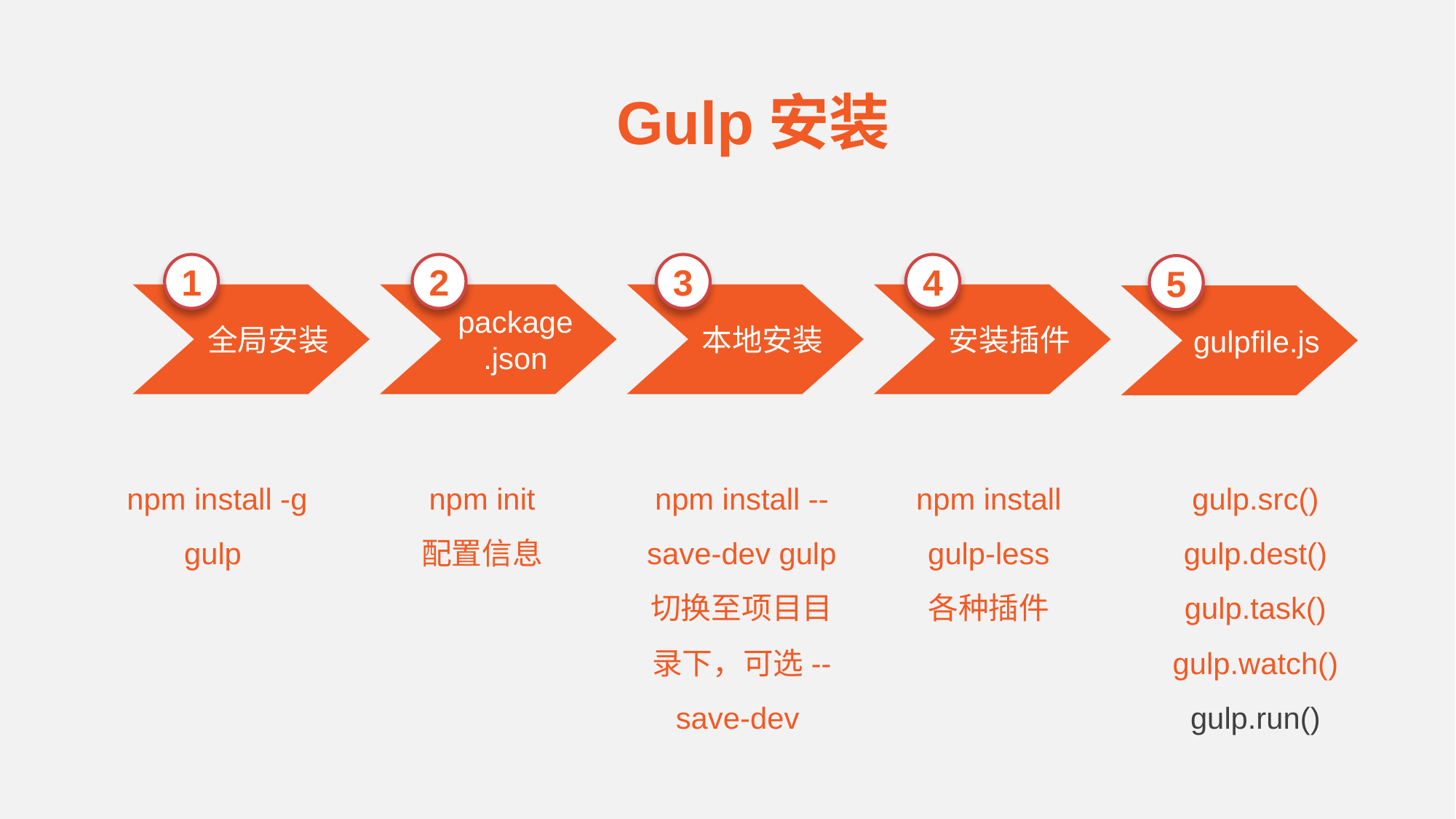

Gulp安装
1
2
3
4
5
全局安装
package
.json
本地安装
安装插件
gulpfile.js
npm install -g gulp
npm init
配置信息
npm install --save-dev gulp
切换至项目目录下，可选--save-dev
npm install gulp-less
各种插件
gulp.src()
gulp.dest()
gulp.task()
gulp.watch()
gulp.run()